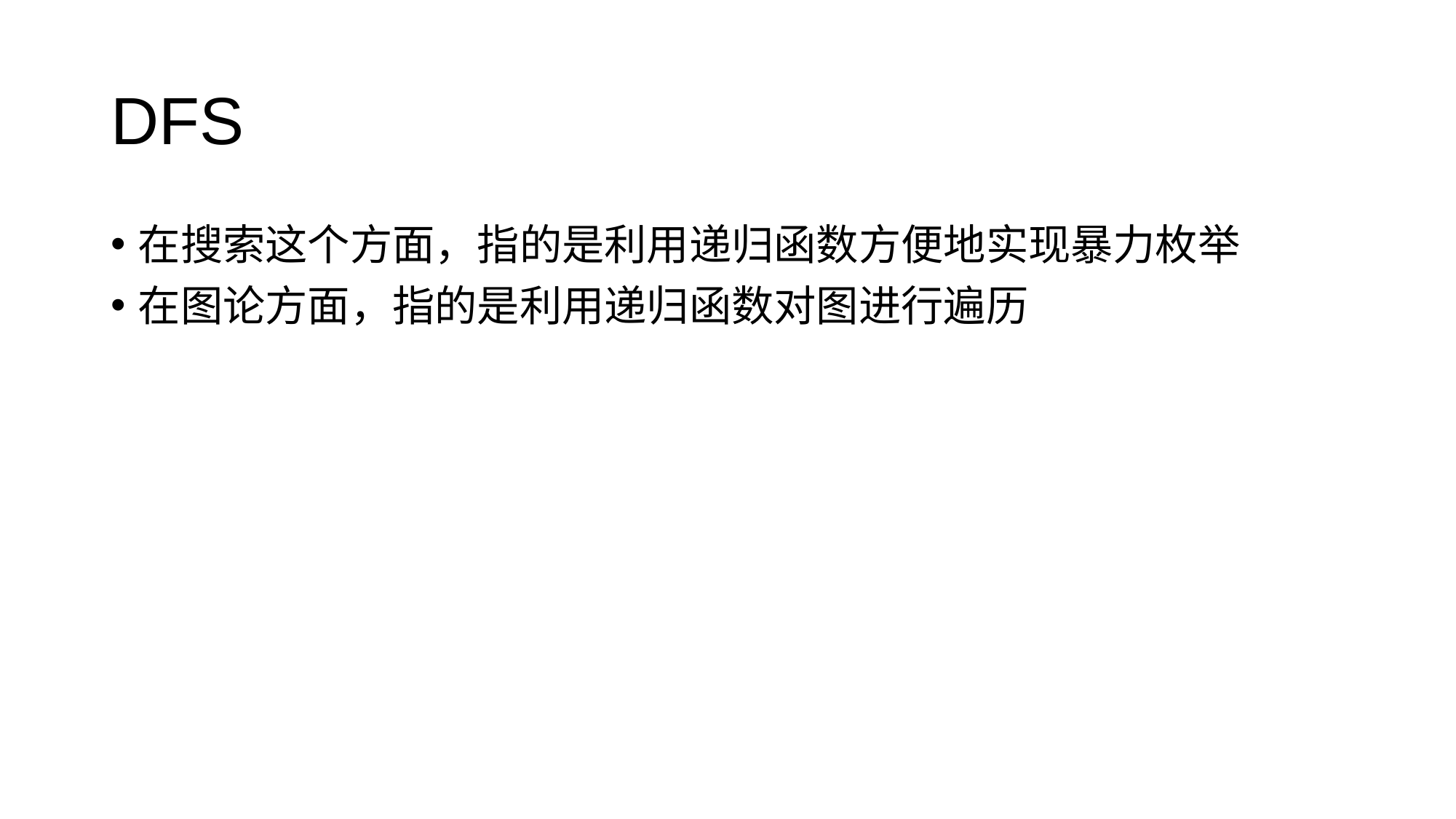

# DFS
在搜索这个方面，指的是利用递归函数方便地实现暴力枚举
在图论方面，指的是利用递归函数对图进行遍历